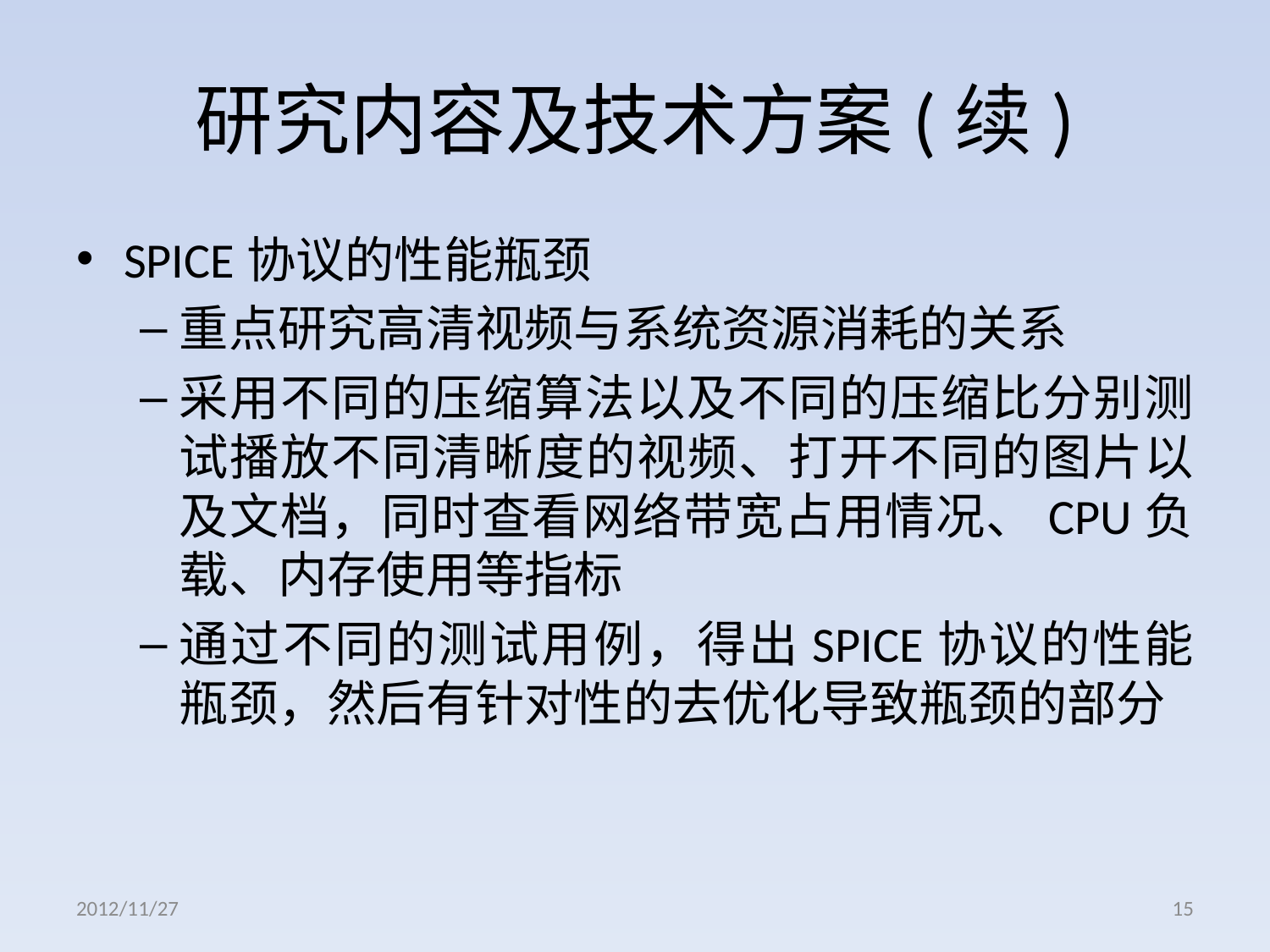

# 研究内容及技术方案(续)
SPICE协议的性能瓶颈
重点研究高清视频与系统资源消耗的关系
采用不同的压缩算法以及不同的压缩比分别测试播放不同清晰度的视频、打开不同的图片以及文档，同时查看网络带宽占用情况、CPU负载、内存使用等指标
通过不同的测试用例，得出SPICE协议的性能瓶颈，然后有针对性的去优化导致瓶颈的部分

2012/11/27
15